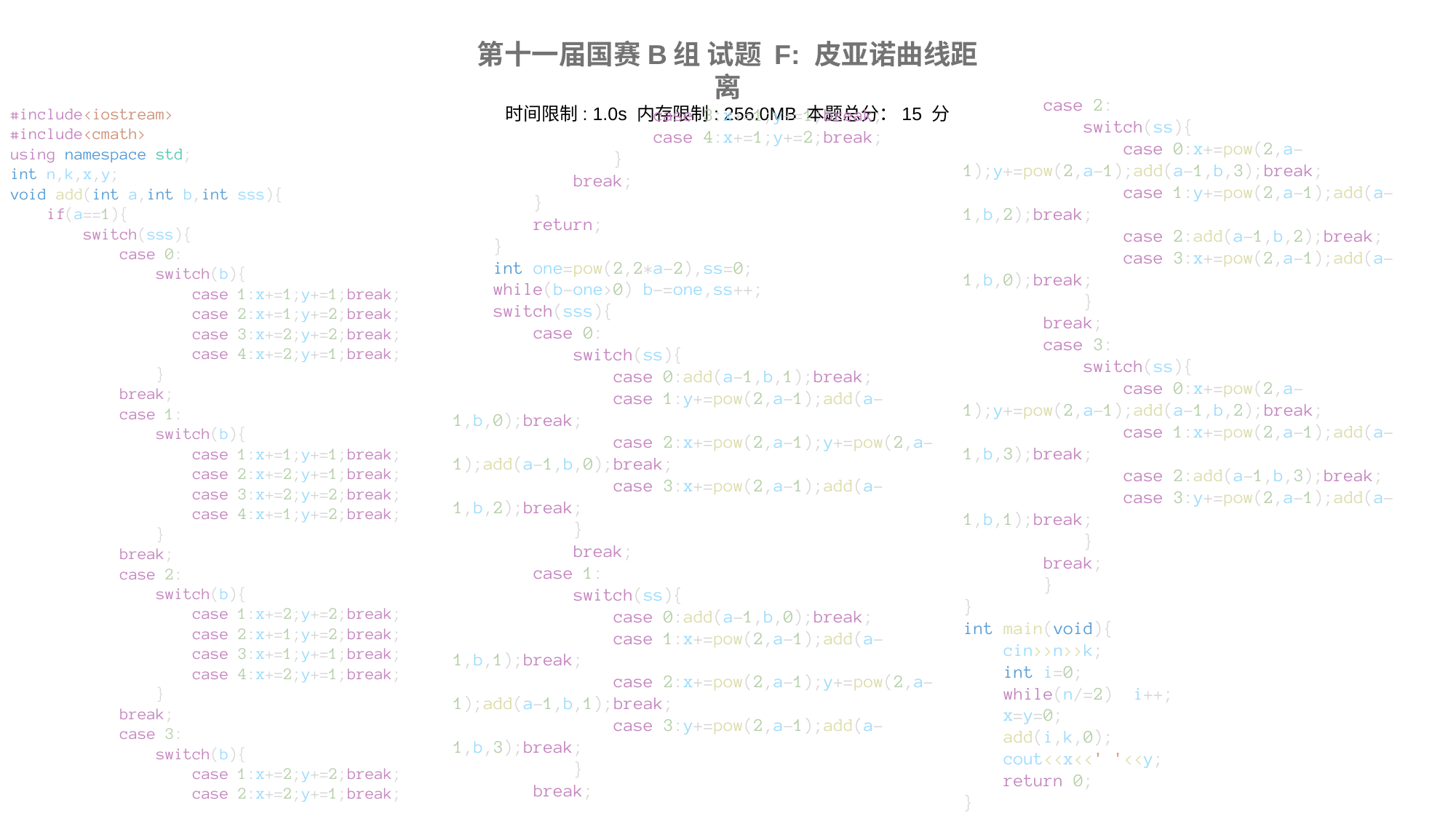

第十一届国赛B组 试题 F: 皮亚诺曲线距离
时间限制: 1.0s 内存限制: 256.0MB 本题总分：15 分
        case 2:
            switch(ss){
                case 0:x+=pow(2,a-1);y+=pow(2,a-1);add(a-1,b,3);break;
                case 1:y+=pow(2,a-1);add(a-1,b,2);break;
                case 2:add(a-1,b,2);break;
                case 3:x+=pow(2,a-1);add(a-1,b,0);break;
            }
        break;
        case 3:
            switch(ss){
                case 0:x+=pow(2,a-1);y+=pow(2,a-1);add(a-1,b,2);break;
                case 1:x+=pow(2,a-1);add(a-1,b,3);break;
                case 2:add(a-1,b,3);break;
                case 3:y+=pow(2,a-1);add(a-1,b,1);break;
            }
        break;
        }
}
int main(void){
    cin>>n>>k;
    int i=0;
    while(n/=2)  i++;
    x=y=0;
    add(i,k,0);
    cout<<x<<' '<<y;
    return 0;
}
#include<iostream>
#include<cmath>
using namespace std;
int n,k,x,y;
void add(int a,int b,int sss){
    if(a==1){
        switch(sss){
            case 0:
                switch(b){
                    case 1:x+=1;y+=1;break;
                    case 2:x+=1;y+=2;break;
                    case 3:x+=2;y+=2;break;
                    case 4:x+=2;y+=1;break;
                }
            break;
            case 1:
                switch(b){
                    case 1:x+=1;y+=1;break;
                    case 2:x+=2;y+=1;break;
                    case 3:x+=2;y+=2;break;
                    case 4:x+=1;y+=2;break;
                }
            break;
            case 2:
                switch(b){
                    case 1:x+=2;y+=2;break;
                    case 2:x+=1;y+=2;break;
                    case 3:x+=1;y+=1;break;
                    case 4:x+=2;y+=1;break;
                }
            break;
            case 3:
                switch(b){
                    case 1:x+=2;y+=2;break;
                    case 2:x+=2;y+=1;break;
                    case 3:x+=1;y+=1;break;
                    case 4:x+=1;y+=2;break;
                }
            break;
        }
        return;
    }
    int one=pow(2,2*a-2),ss=0;
    while(b-one>0) b-=one,ss++;
    switch(sss){
        case 0:
            switch(ss){
                case 0:add(a-1,b,1);break;
                case 1:y+=pow(2,a-1);add(a-1,b,0);break;
                case 2:x+=pow(2,a-1);y+=pow(2,a-1);add(a-1,b,0);break;
                case 3:x+=pow(2,a-1);add(a-1,b,2);break;
            }
            break;
        case 1:
            switch(ss){
                case 0:add(a-1,b,0);break;
                case 1:x+=pow(2,a-1);add(a-1,b,1);break;
                case 2:x+=pow(2,a-1);y+=pow(2,a-1);add(a-1,b,1);break;
                case 3:y+=pow(2,a-1);add(a-1,b,3);break;
            }
        break;